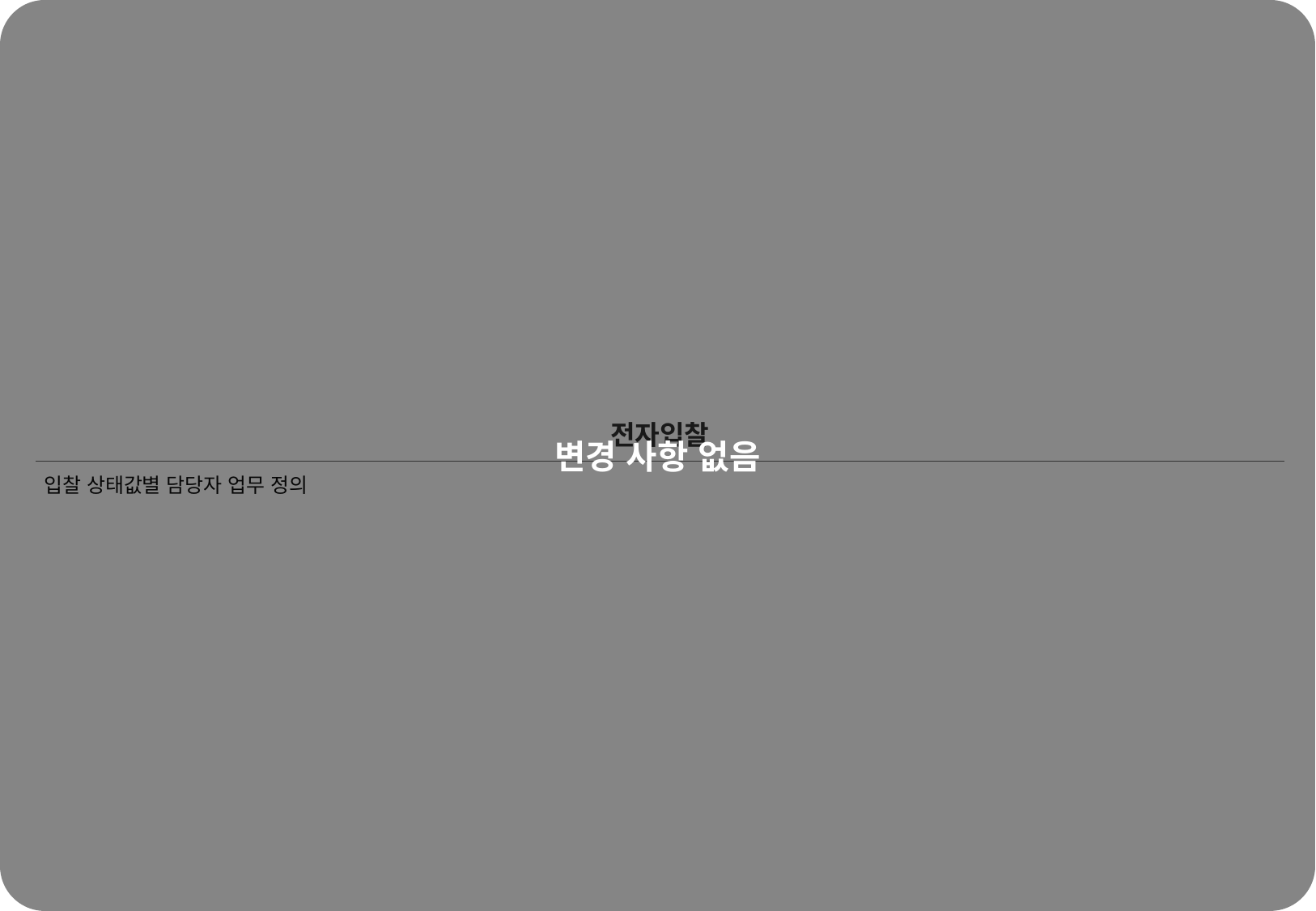

변경 사항 없음
| 전자입찰 |
| --- |
| 입찰 상태값별 담당자 업무 정의 |